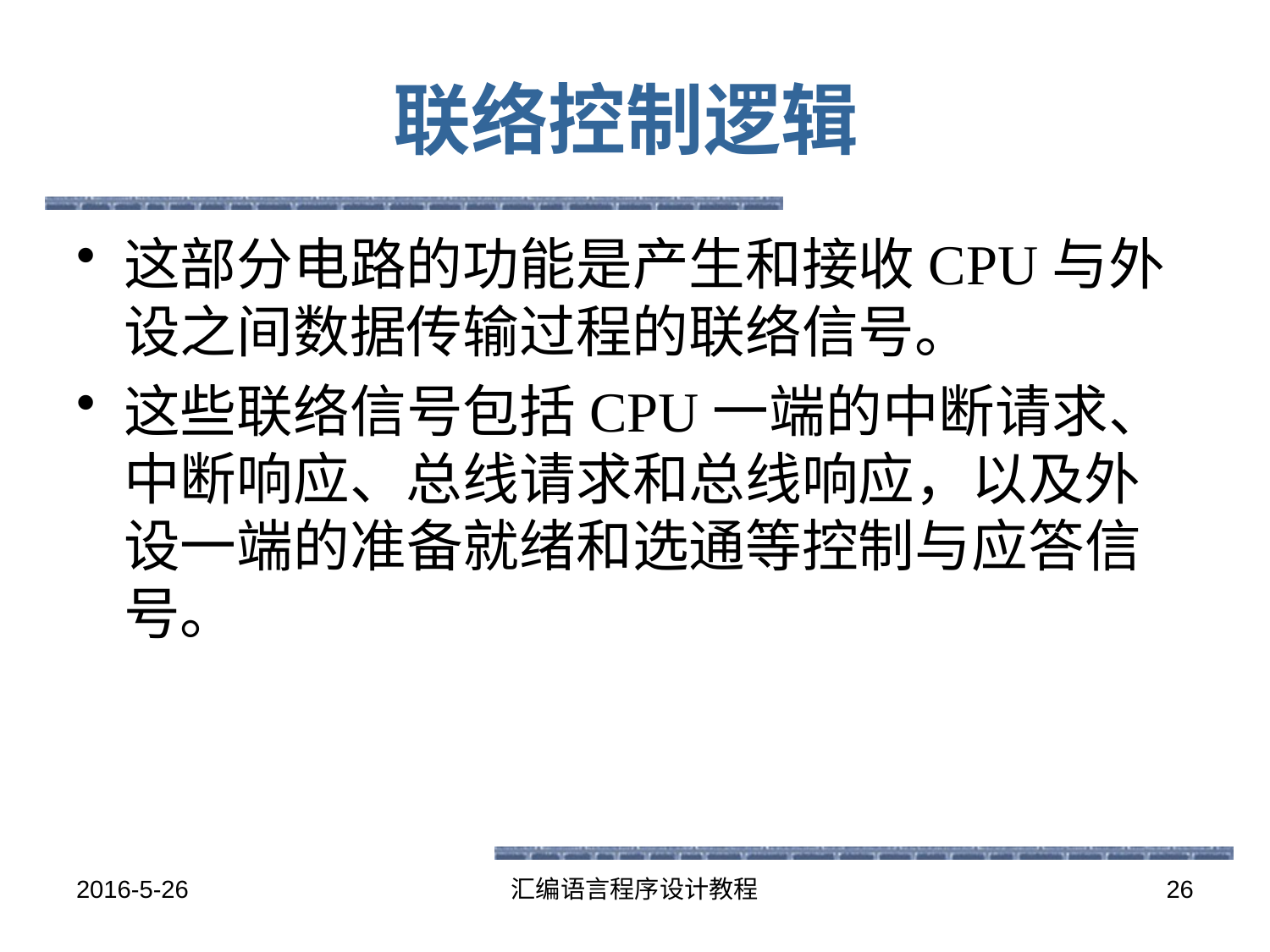

# 联络控制逻辑
这部分电路的功能是产生和接收CPU与外设之间数据传输过程的联络信号。
这些联络信号包括CPU一端的中断请求、中断响应、总线请求和总线响应，以及外设一端的准备就绪和选通等控制与应答信号。
2016-5-26
汇编语言程序设计教程
26